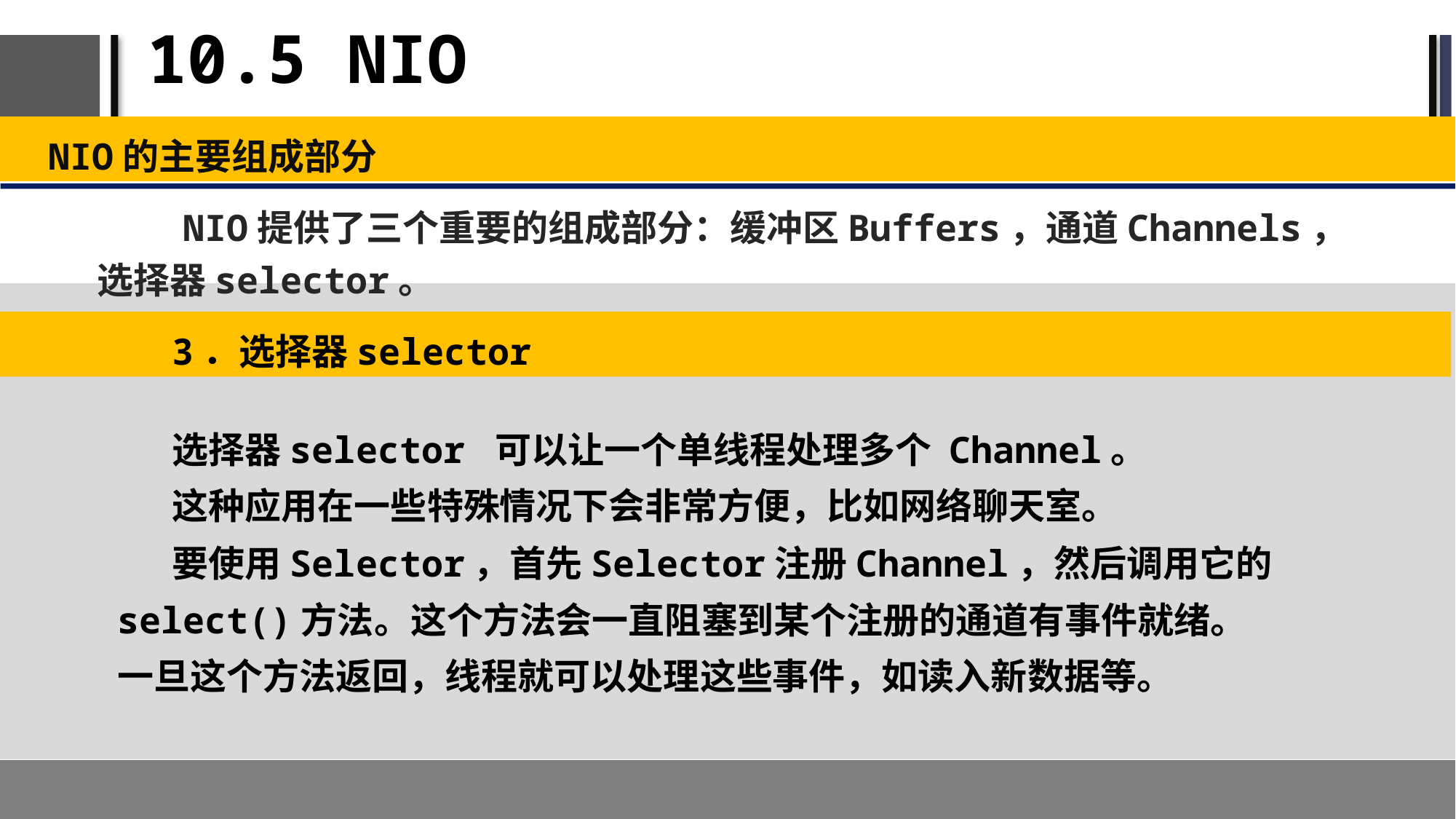

# 10.5 NIO

NIO的主要组成部分

NIO提供了三个重要的组成部分：缓冲区Buffers，通道Channels，选择器selector。

3．选择器selector
选择器selector 可以让一个单线程处理多个 Channel。
这种应用在一些特殊情况下会非常方便，比如网络聊天室。
要使用Selector，首先Selector注册Channel，然后调用它的select()方法。这个方法会一直阻塞到某个注册的通道有事件就绪。一旦这个方法返回，线程就可以处理这些事件，如读入新数据等。